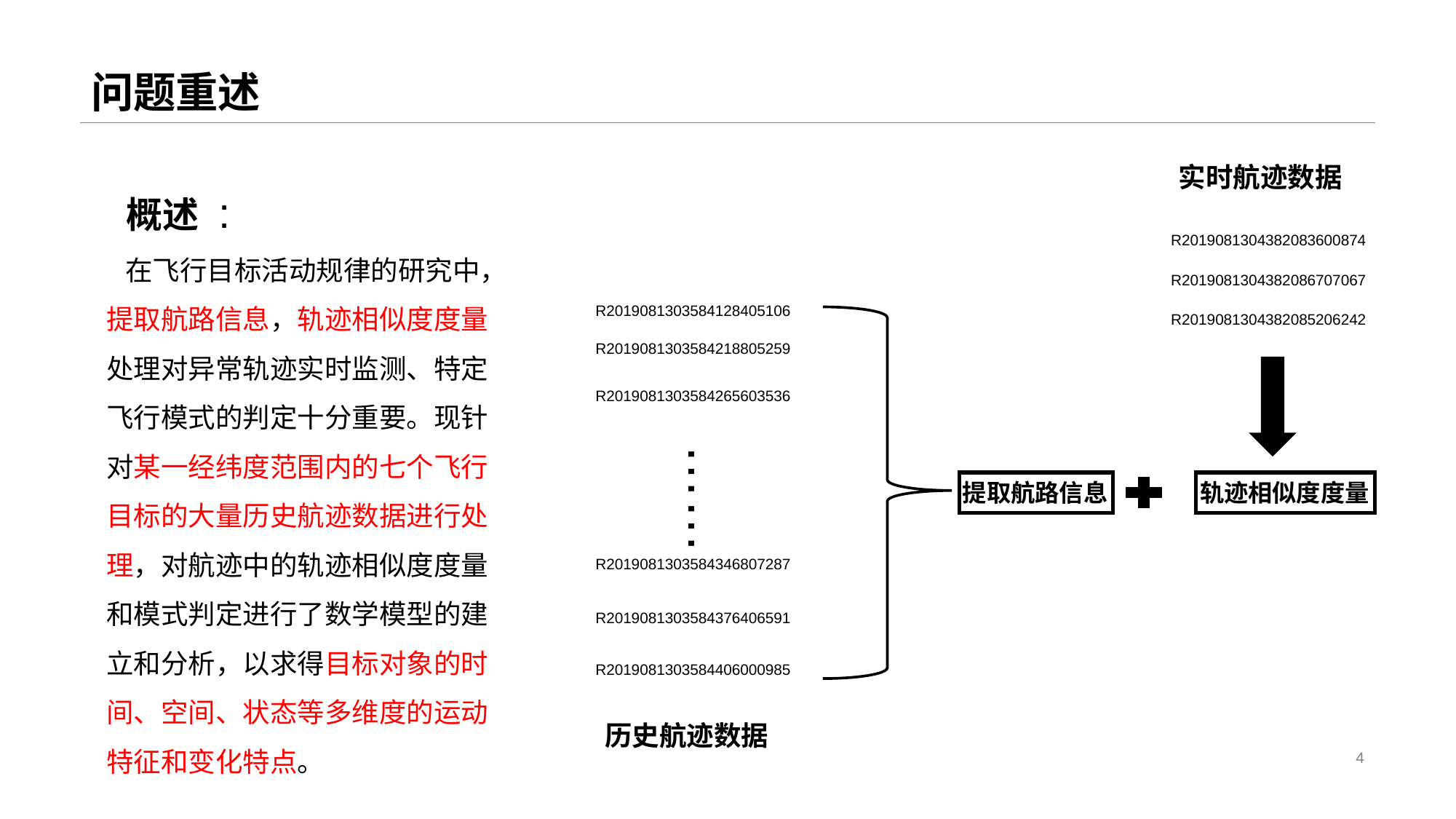

# 问题重述

 概述 :
  在飞行目标活动规律的研究中，提取航路信息，轨迹相似度度量处理对异常轨迹实时监测、特定飞行模式的判定十分重要。现针对某一经纬度范围内的七个飞行 目标的大量历史航迹数据进行处理，对航迹中的轨迹相似度度量和模式判定进行了数学模型的建立和分析，以求得目标对象的时间、空间、状态等多维度的运动特征和变化特点。
实时航迹数据
| R2019081304382083600874 |
| --- |
| R2019081304382086707067 |
| --- |
| R2019081303584128405106 |
| --- |

| R2019081304382085206242 |
| --- |
| R2019081303584218805259 |
| --- |

| R2019081303584265603536 |
| --- |
……
提取航路信息

轨迹相似度度量

| R2019081303584346807287 |
| --- |
| R2019081303584376406591 |
| --- |
| R2019081303584406000985 |
| --- |
历史航迹数据
4